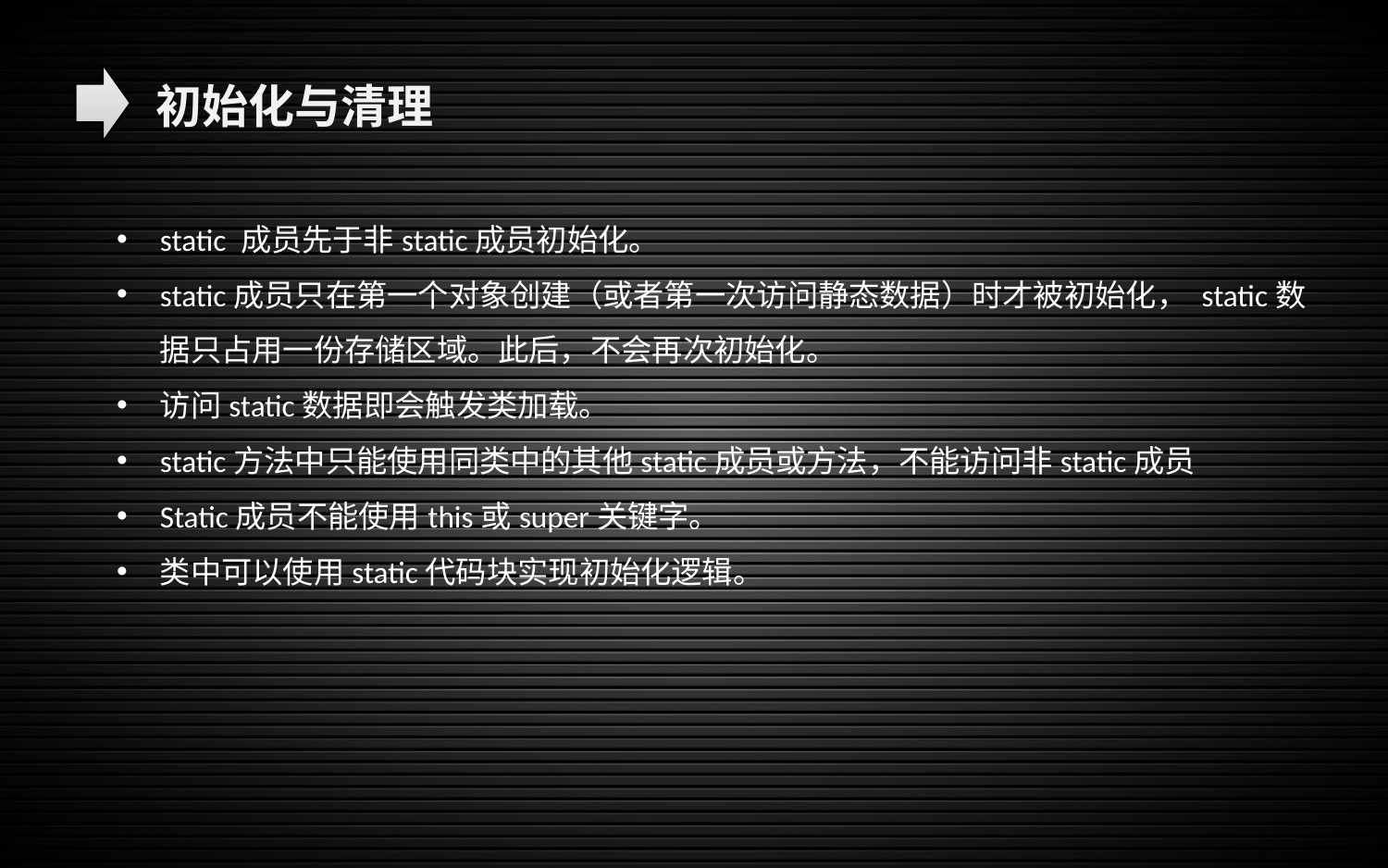

初始化与清理
static 成员先于非static成员初始化。
static成员只在第一个对象创建（或者第一次访问静态数据）时才被初始化， static数据只占用一份存储区域。此后，不会再次初始化。
访问static数据即会触发类加载。
static方法中只能使用同类中的其他static成员或方法，不能访问非static成员
Static成员不能使用this或super关键字。
类中可以使用static代码块实现初始化逻辑。